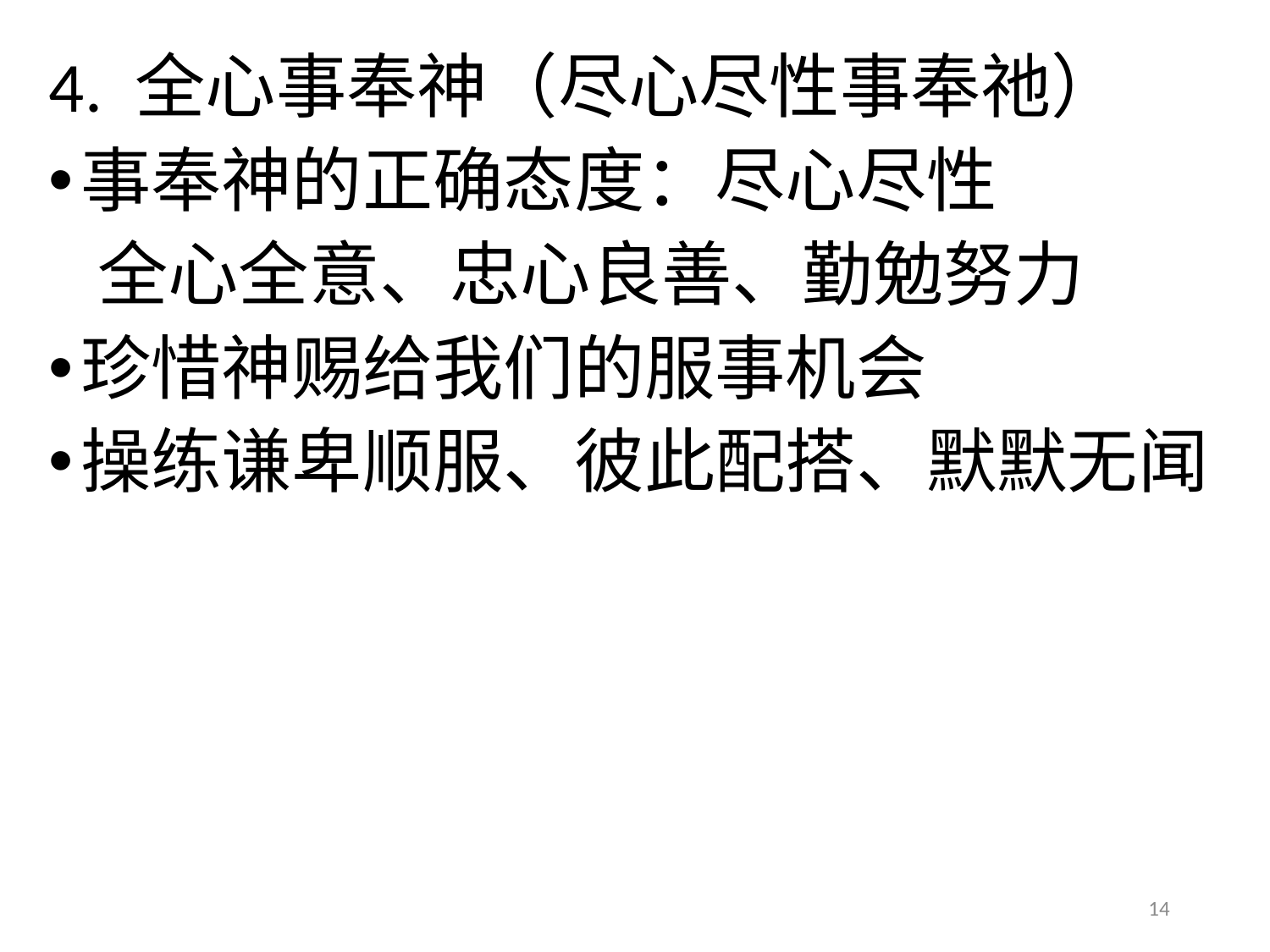

# 4. 全心事奉神（尽心尽性事奉祂）
事奉神的正确态度：尽心尽性
  全心全意、忠心良善、勤勉努力
珍惜神赐给我们的服事机会
操练谦卑顺服、彼此配搭、默默无闻

14